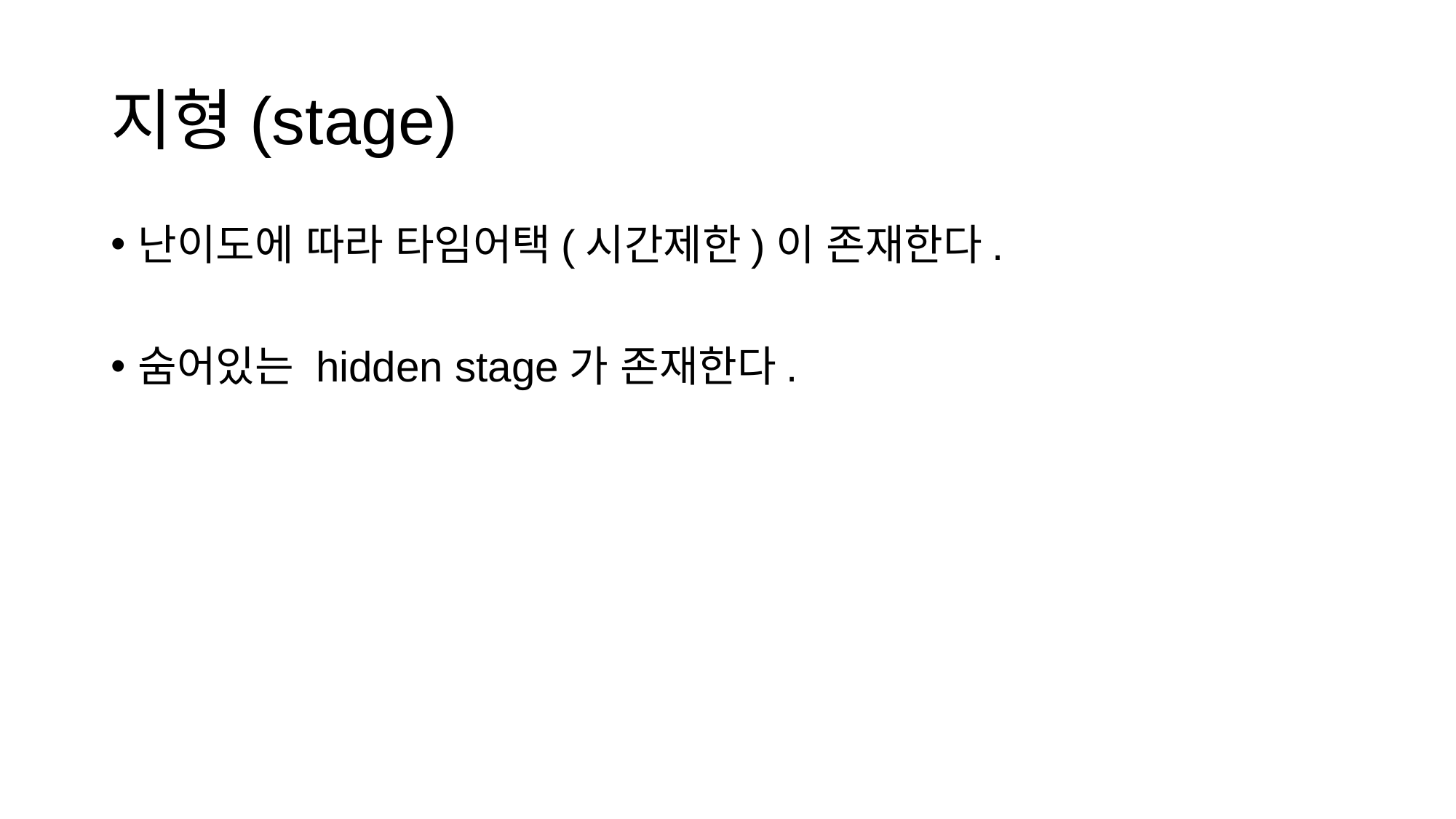

# 지형(stage)
난이도에 따라 타임어택(시간제한)이 존재한다.

숨어있는 hidden stage가 존재한다.